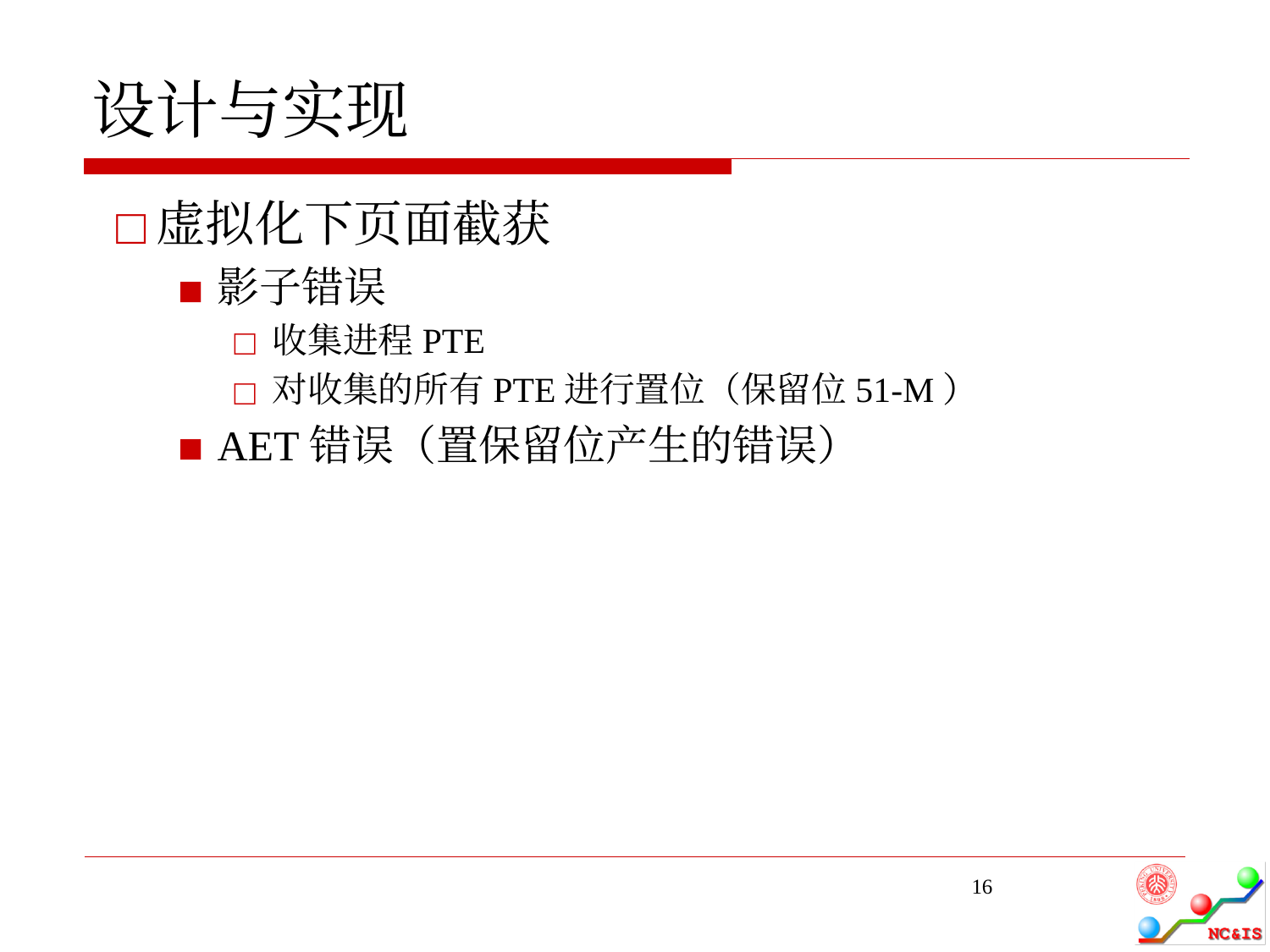

# 设计与实现
虚拟化下页面截获
影子错误
收集进程PTE
对收集的所有PTE进行置位（保留位51-M）
AET错误（置保留位产生的错误）
16